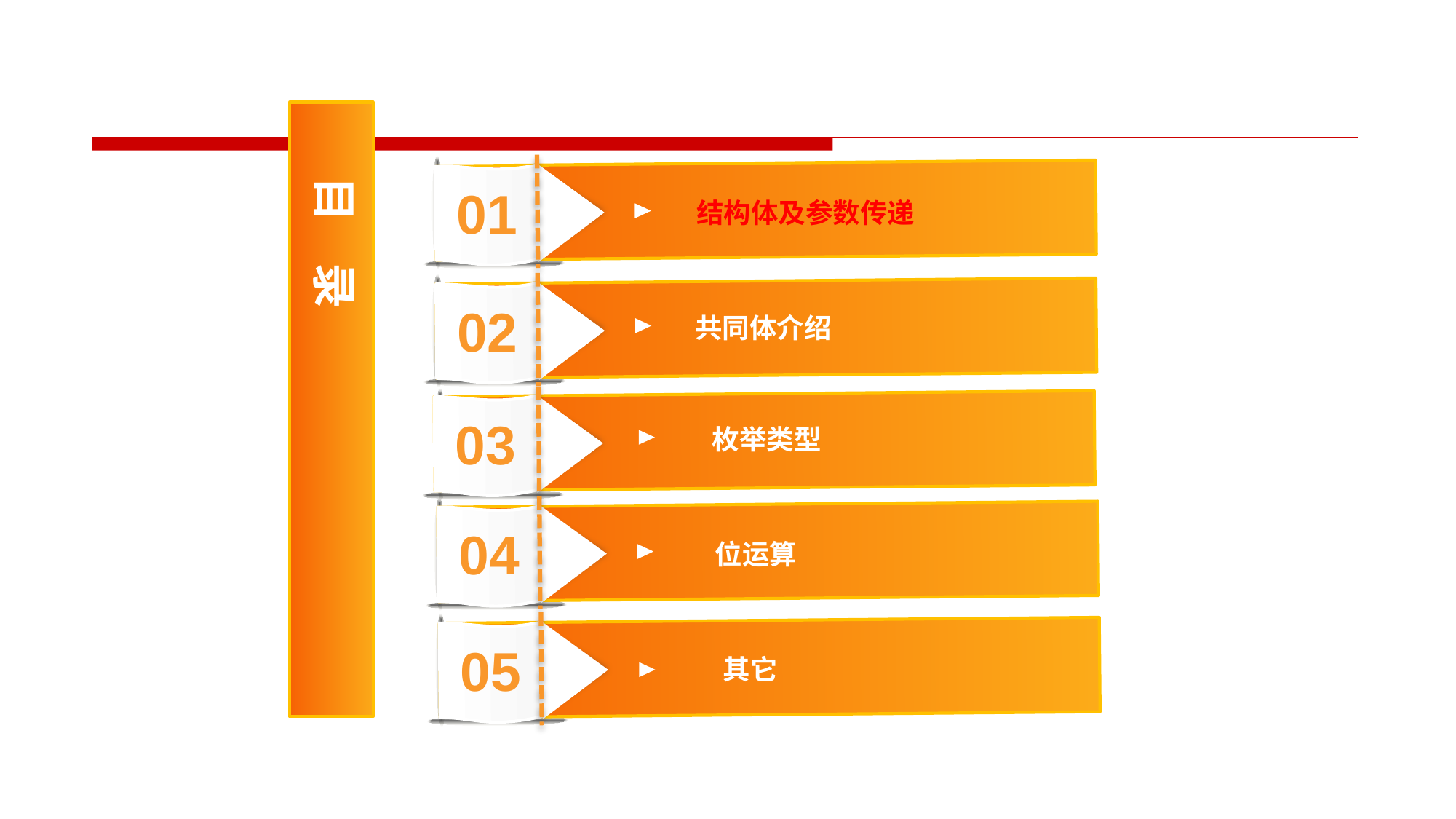

目    录

01
结构体及参数传递

02
共同体介绍

03
枚举类型

04
位运算

05
其它